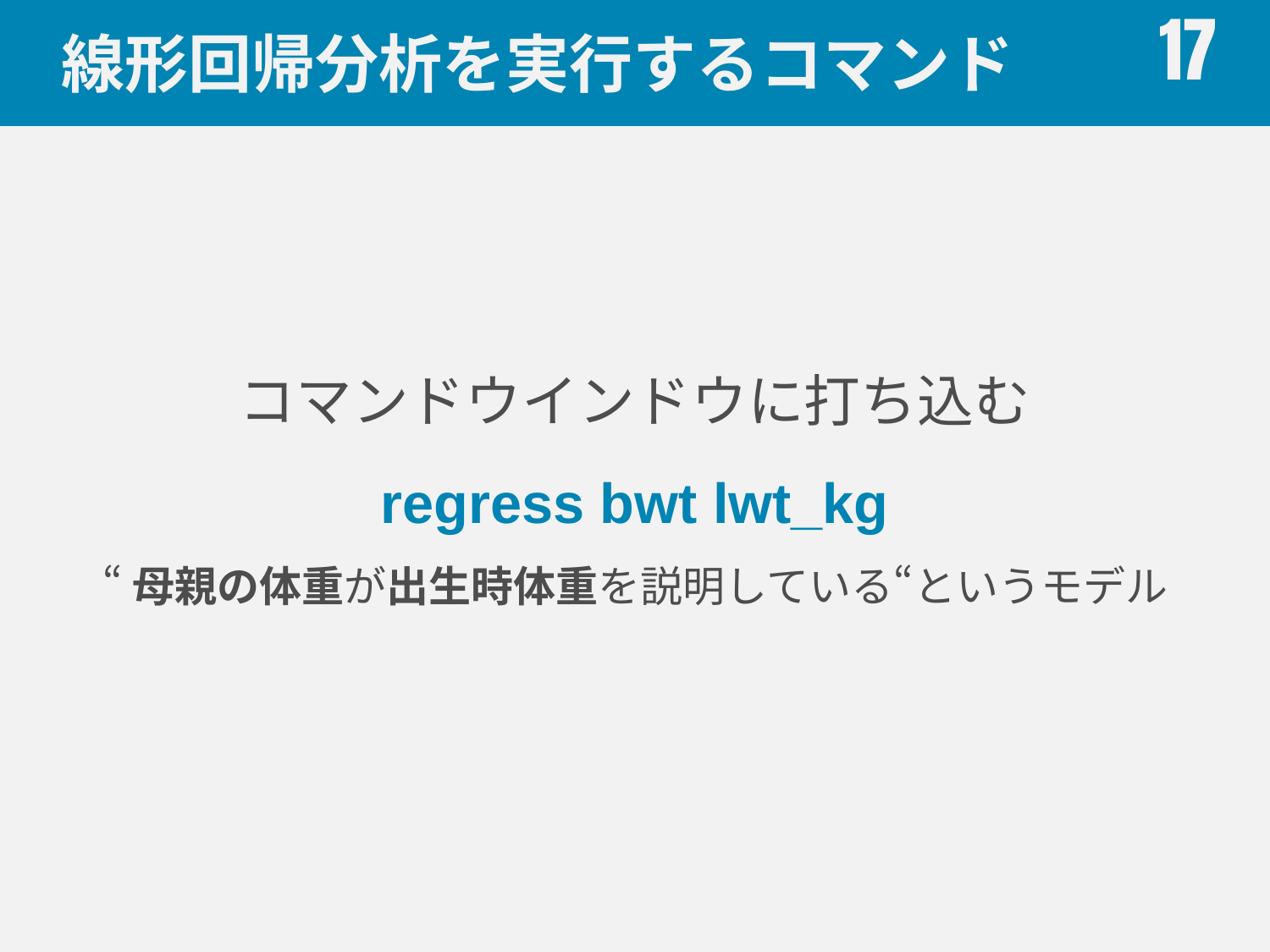

# 線形回帰分析を実行するコマンド
 17

コマンドウインドウに打ち込む
regress bwt lwt_kg
“母親の体重が出生時体重を説明している“というモデル